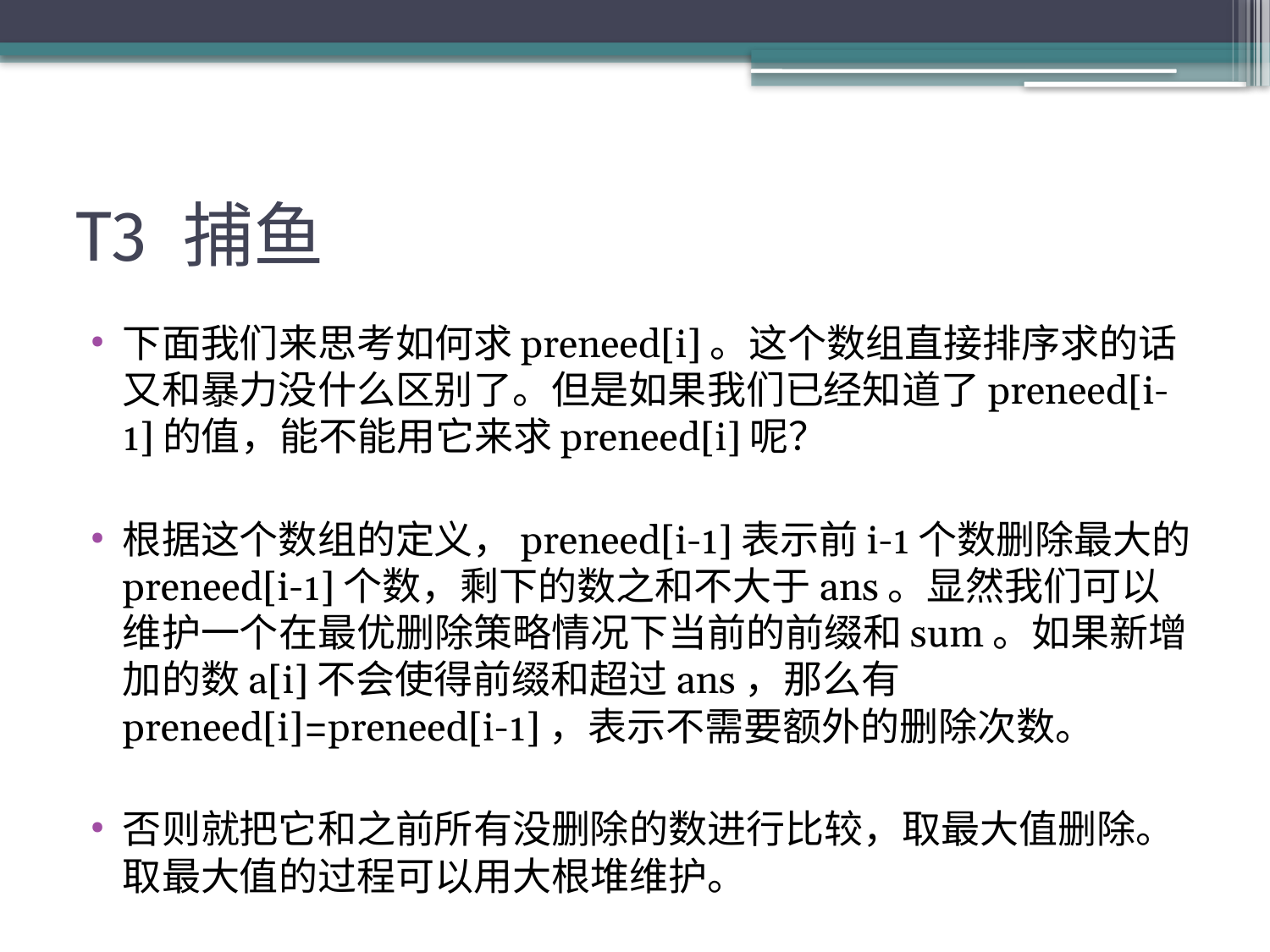

# T3 捕鱼
下面我们来思考如何求preneed[i]。这个数组直接排序求的话又和暴力没什么区别了。但是如果我们已经知道了preneed[i-1]的值，能不能用它来求preneed[i]呢？

根据这个数组的定义，preneed[i-1]表示前i-1个数删除最大的preneed[i-1]个数，剩下的数之和不大于ans。显然我们可以维护一个在最优删除策略情况下当前的前缀和sum。如果新增加的数a[i]不会使得前缀和超过ans，那么有preneed[i]=preneed[i-1]，表示不需要额外的删除次数。

否则就把它和之前所有没删除的数进行比较，取最大值删除。取最大值的过程可以用大根堆维护。